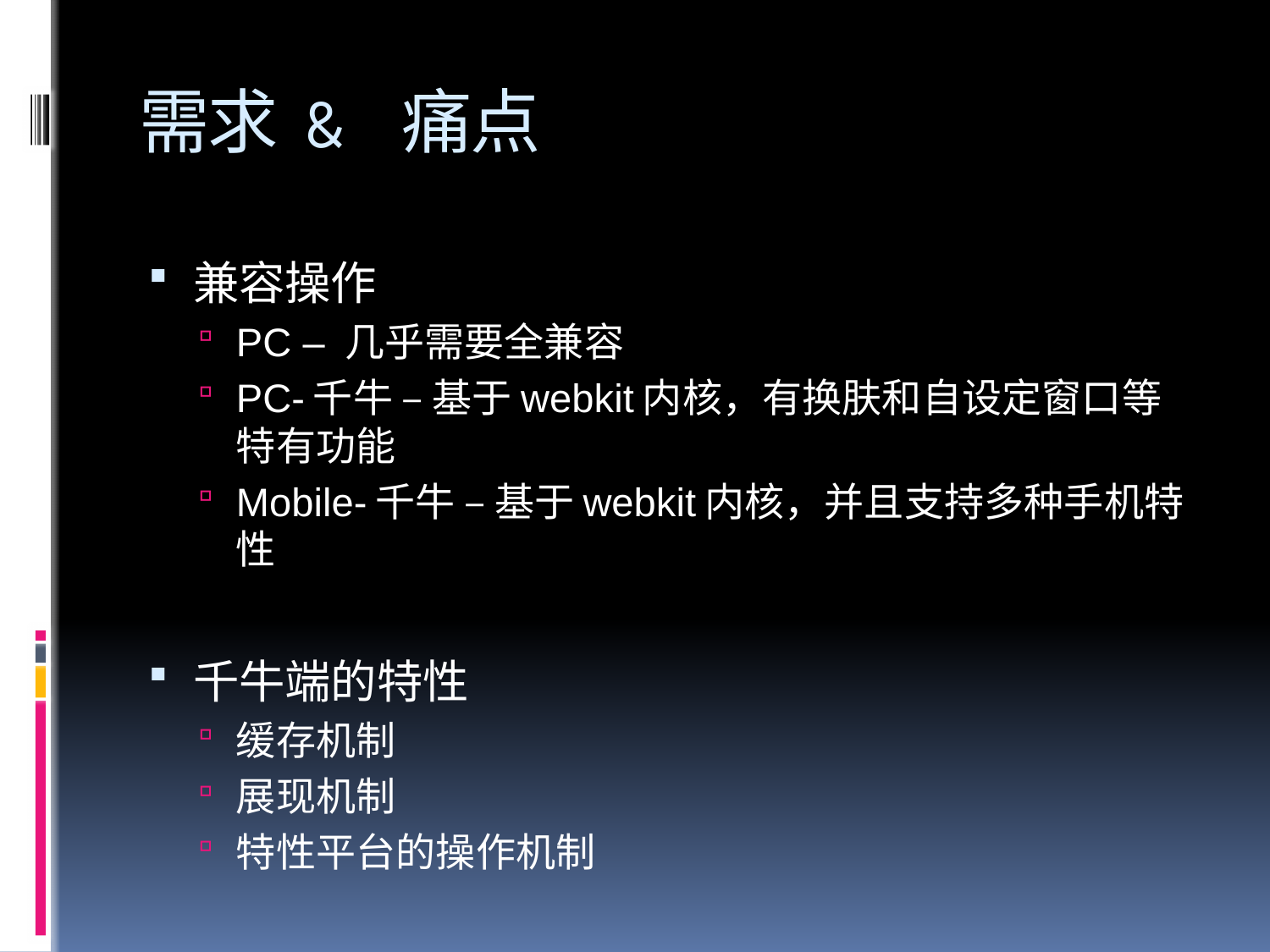

# 需求 & 痛点
兼容操作
PC – 几乎需要全兼容
PC-千牛 – 基于webkit内核，有换肤和自设定窗口等特有功能
Mobile-千牛 – 基于webkit内核，并且支持多种手机特性

千牛端的特性
缓存机制
展现机制
特性平台的操作机制